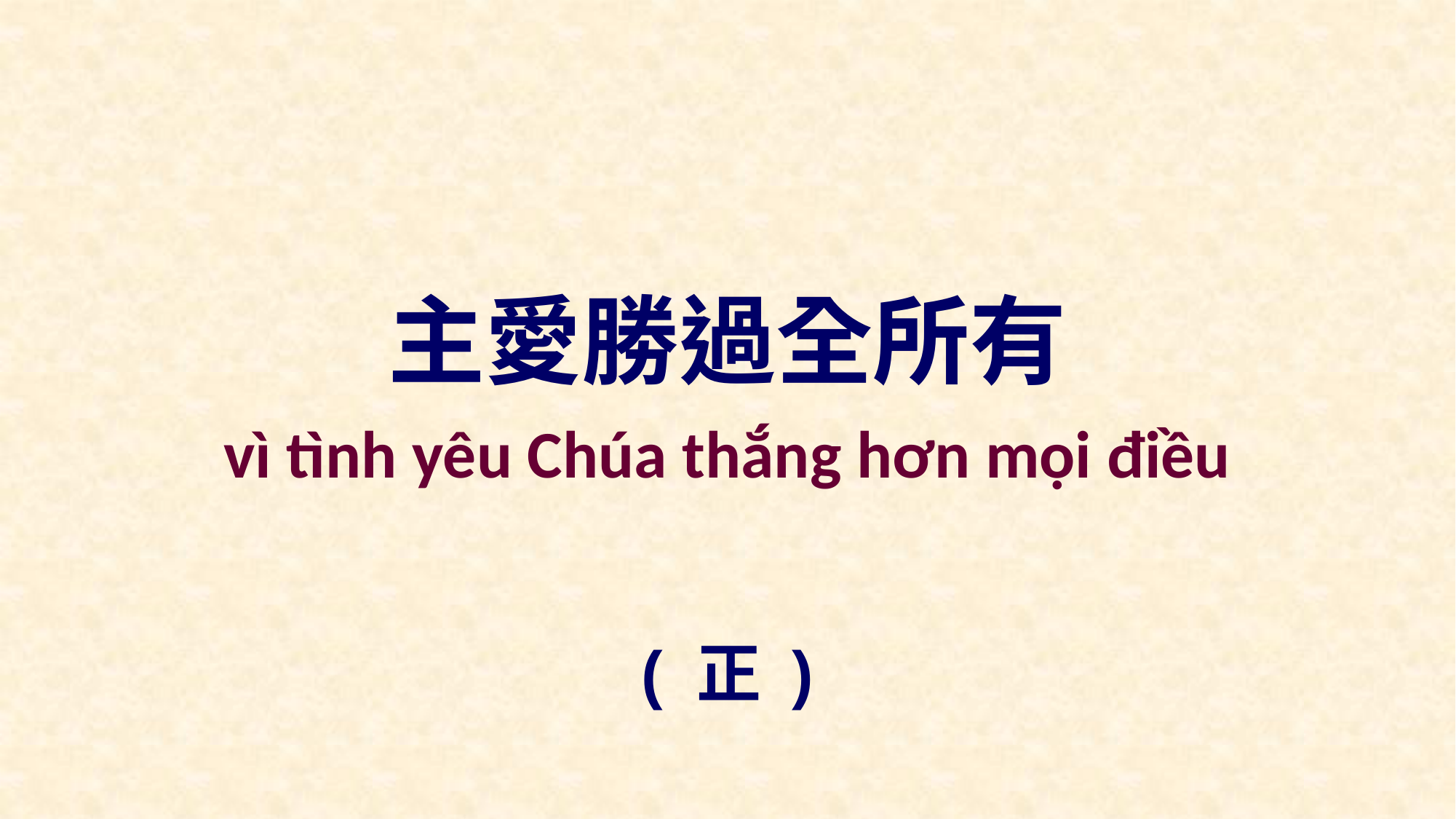

主愛勝過全所有
vì tình yêu Chúa thắng hơn mọi điều
( 正 )